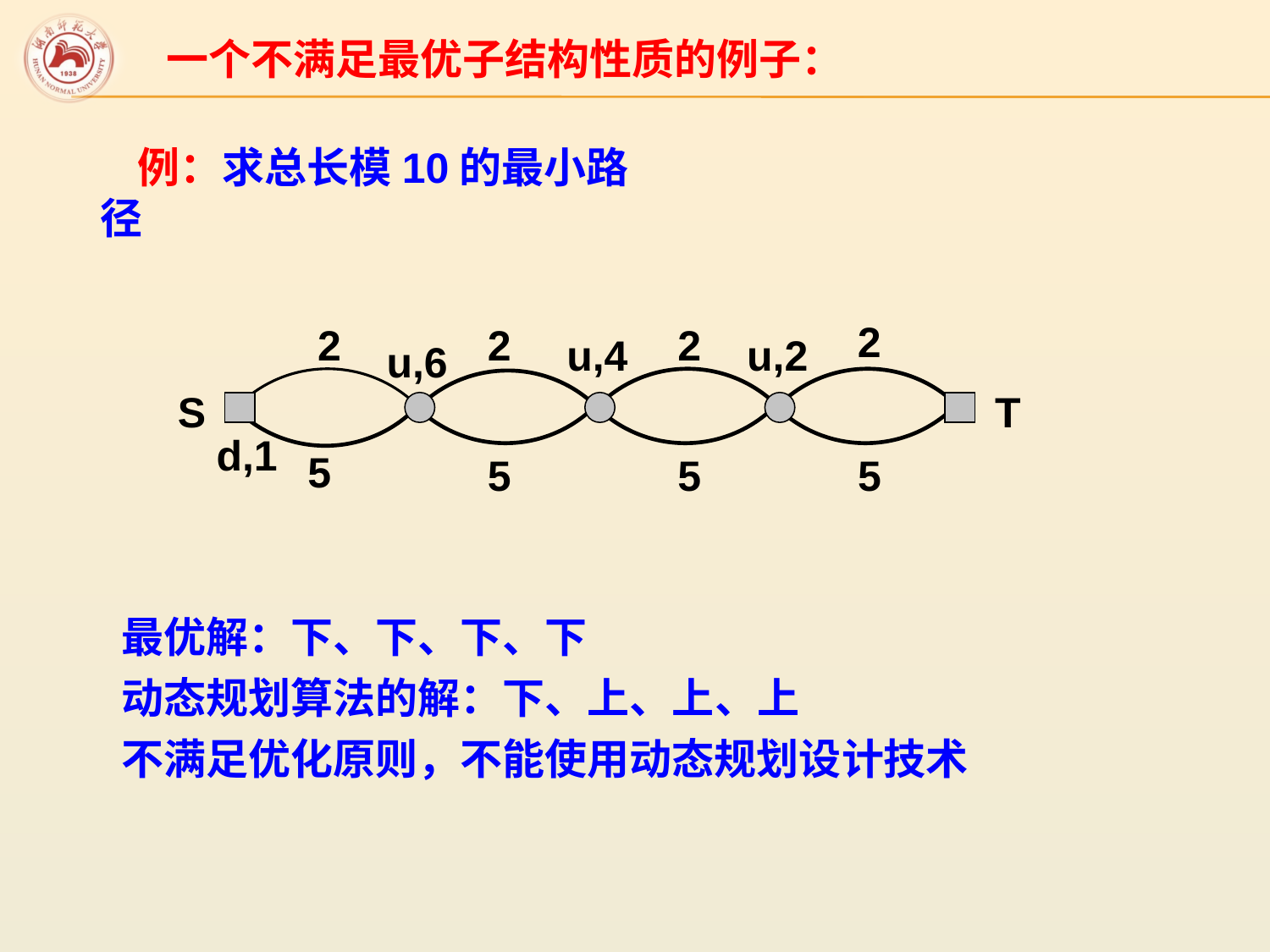

一个不满足最优子结构性质的例子：
例：求总长模10的最小路径

2
2
2
2
u,4
u,2
u,6

S
T
d,1
5
5
5
5

最优解：下、下、下、下
动态规划算法的解：下、上、上、上
不满足优化原则，不能使用动态规划设计技术